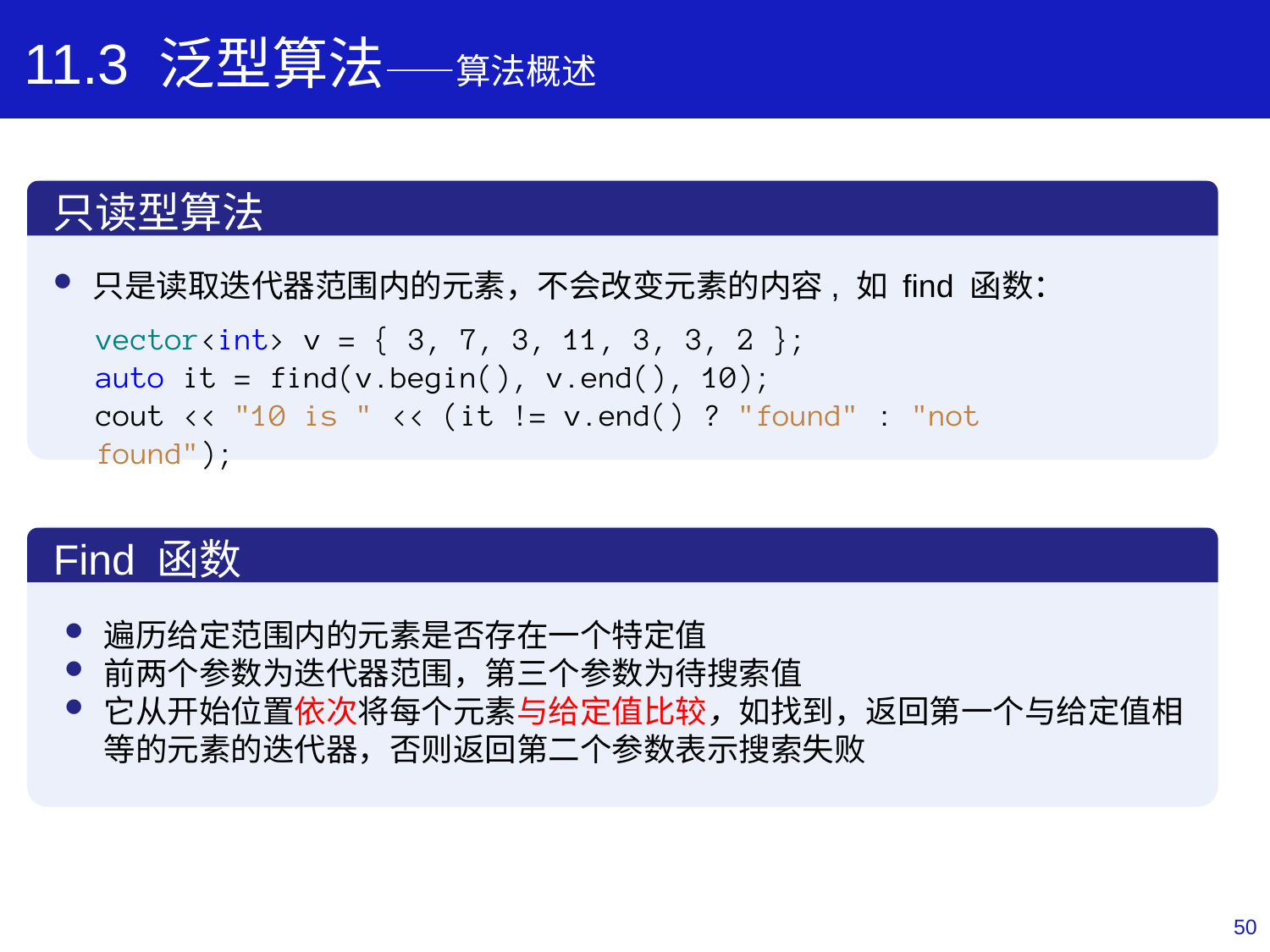

11.3 泛型算法——算法概述
只读型算法

只是读取迭代器范围内的元素，不会改变元素的内容, 如 find 函数：
vector<int> v = { 3, 7, 3, 11, 3, 3, 2 };
auto it = find(v.begin(), v.end(), 10);
cout << "10 is " << (it != v.end() ? "found" : "not found");
Find 函数

遍历给定范围内的元素是否存在一个特定值
前两个参数为迭代器范围，第三个参数为待搜索值
它从开始位置依次将每个元素与给定值比较，如找到，返回第一个与给定值相等的元素的迭代器，否则返回第二个参数表示搜索失败
50